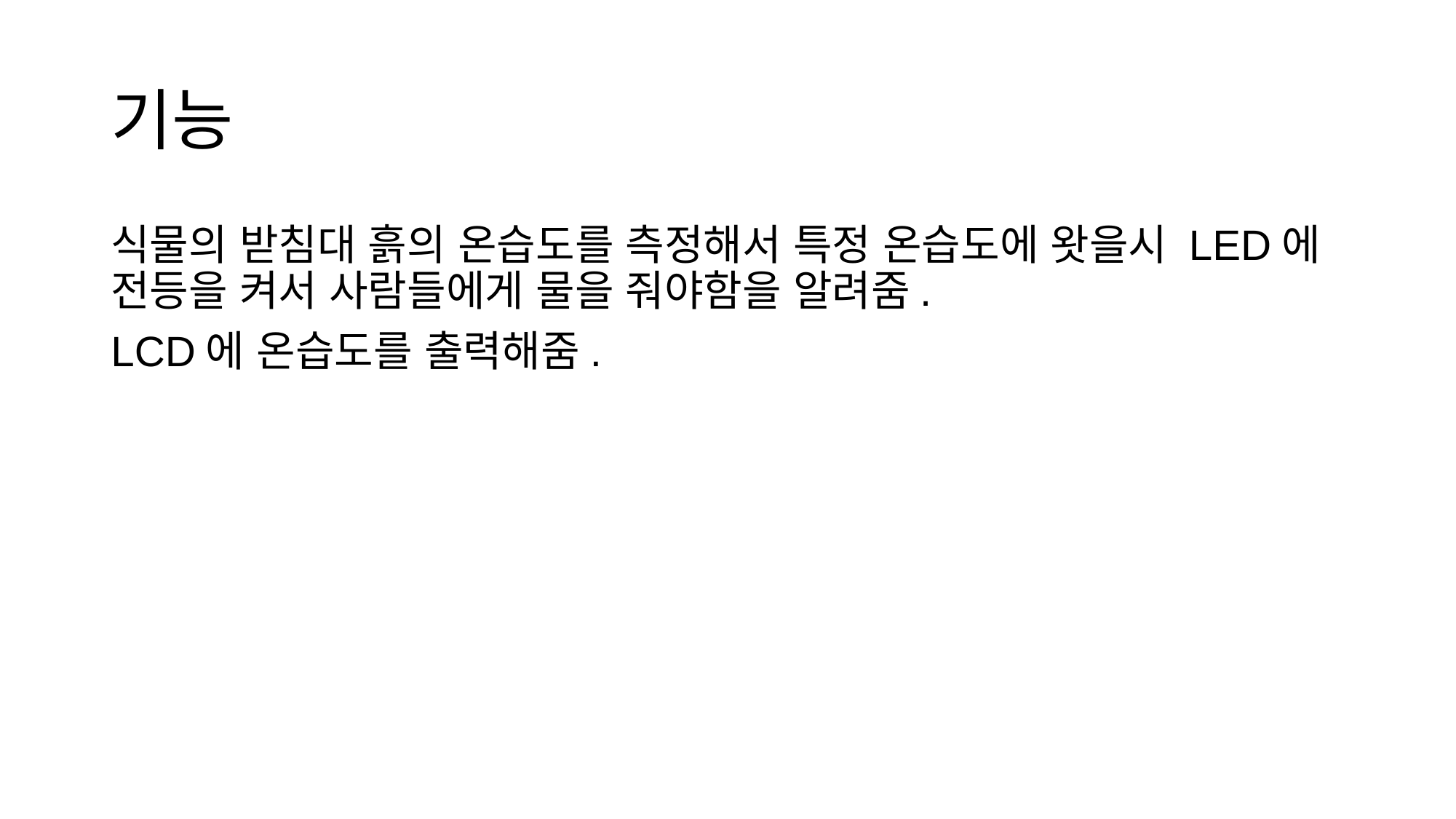

# 기능
식물의 받침대 흙의 온습도를 측정해서 특정 온습도에 왓을시 LED에 전등을 켜서 사람들에게 물을 줘야함을 알려줌.
LCD에 온습도를 출력해줌.